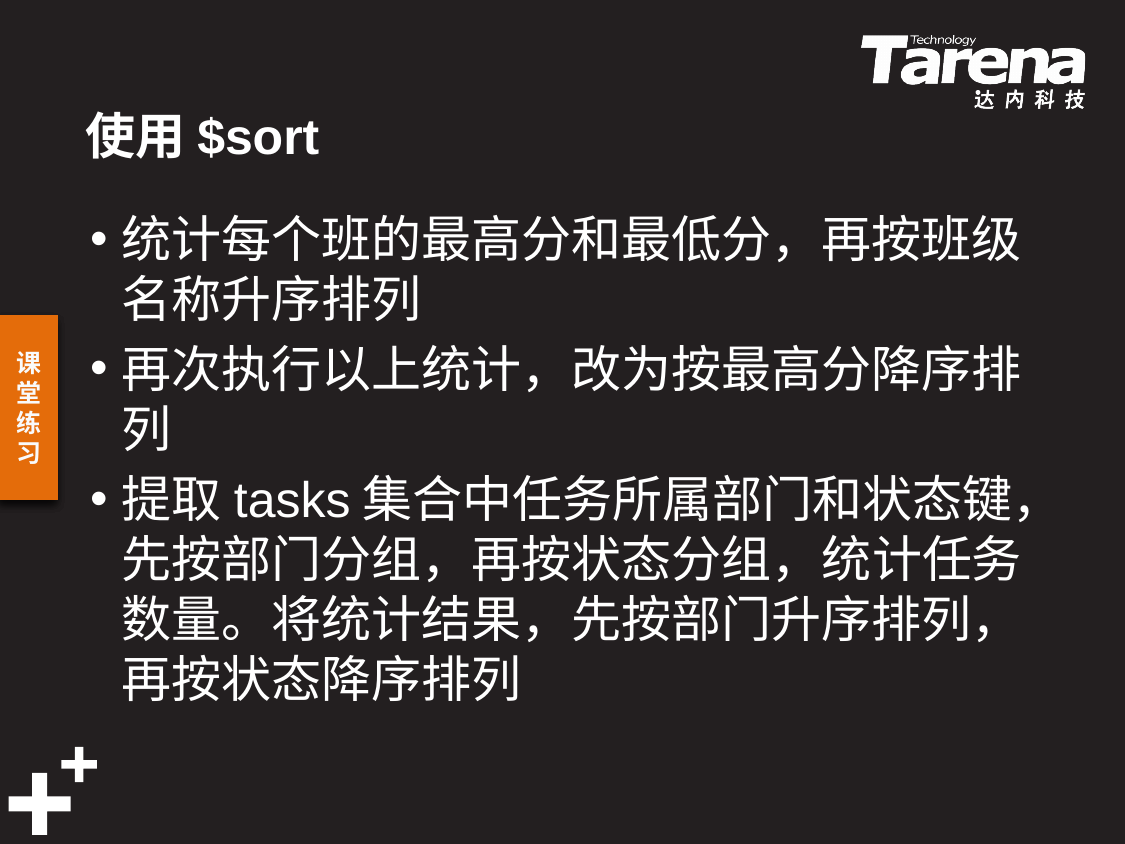

# 使用$sort
统计每个班的最高分和最低分，再按班级名称升序排列
再次执行以上统计，改为按最高分降序排列
提取tasks集合中任务所属部门和状态键，先按部门分组，再按状态分组，统计任务数量。将统计结果，先按部门升序排列，再按状态降序排列